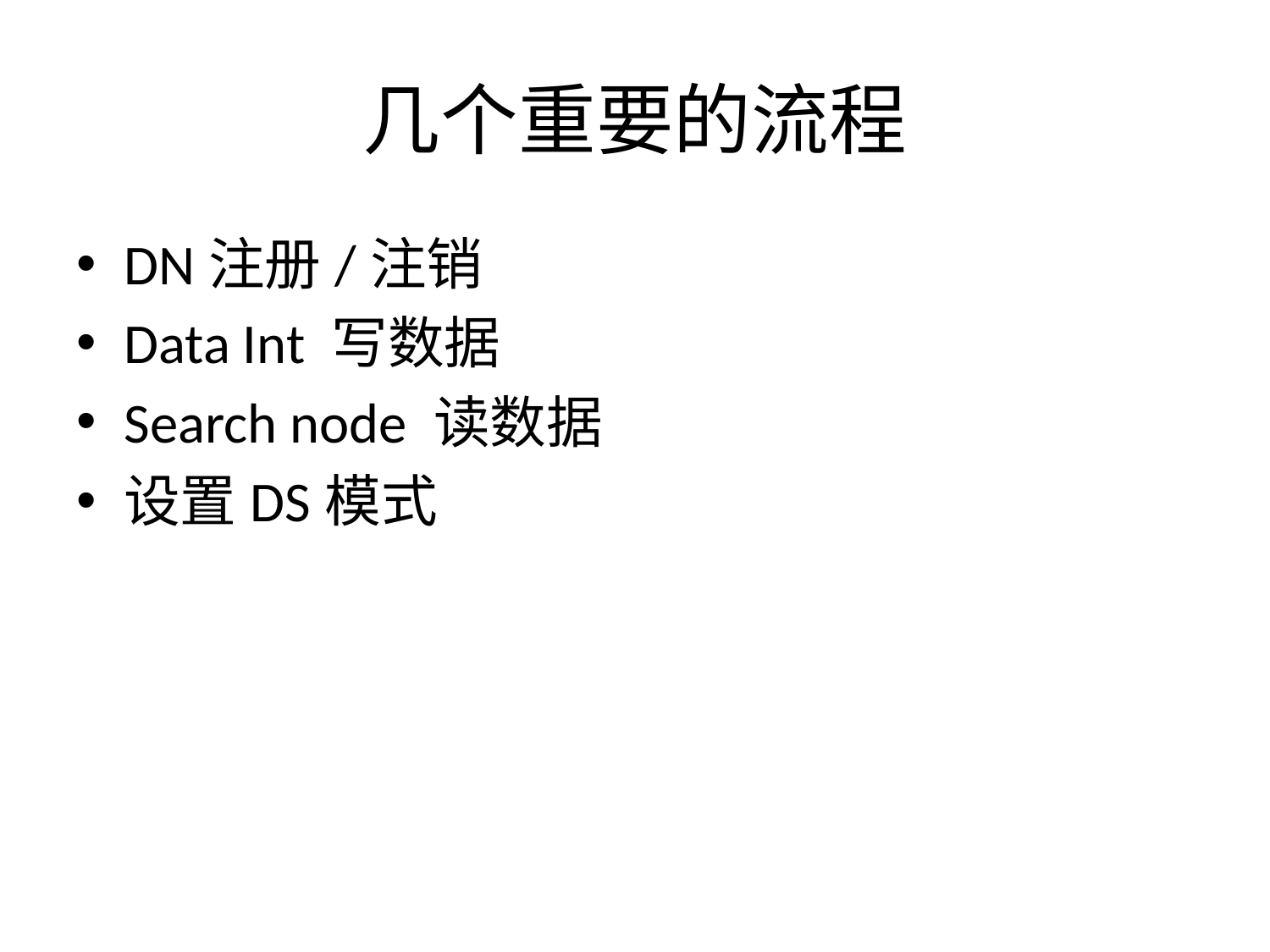

# 几个重要的流程
DN注册/注销
Data Int 写数据
Search node 读数据
设置DS模式